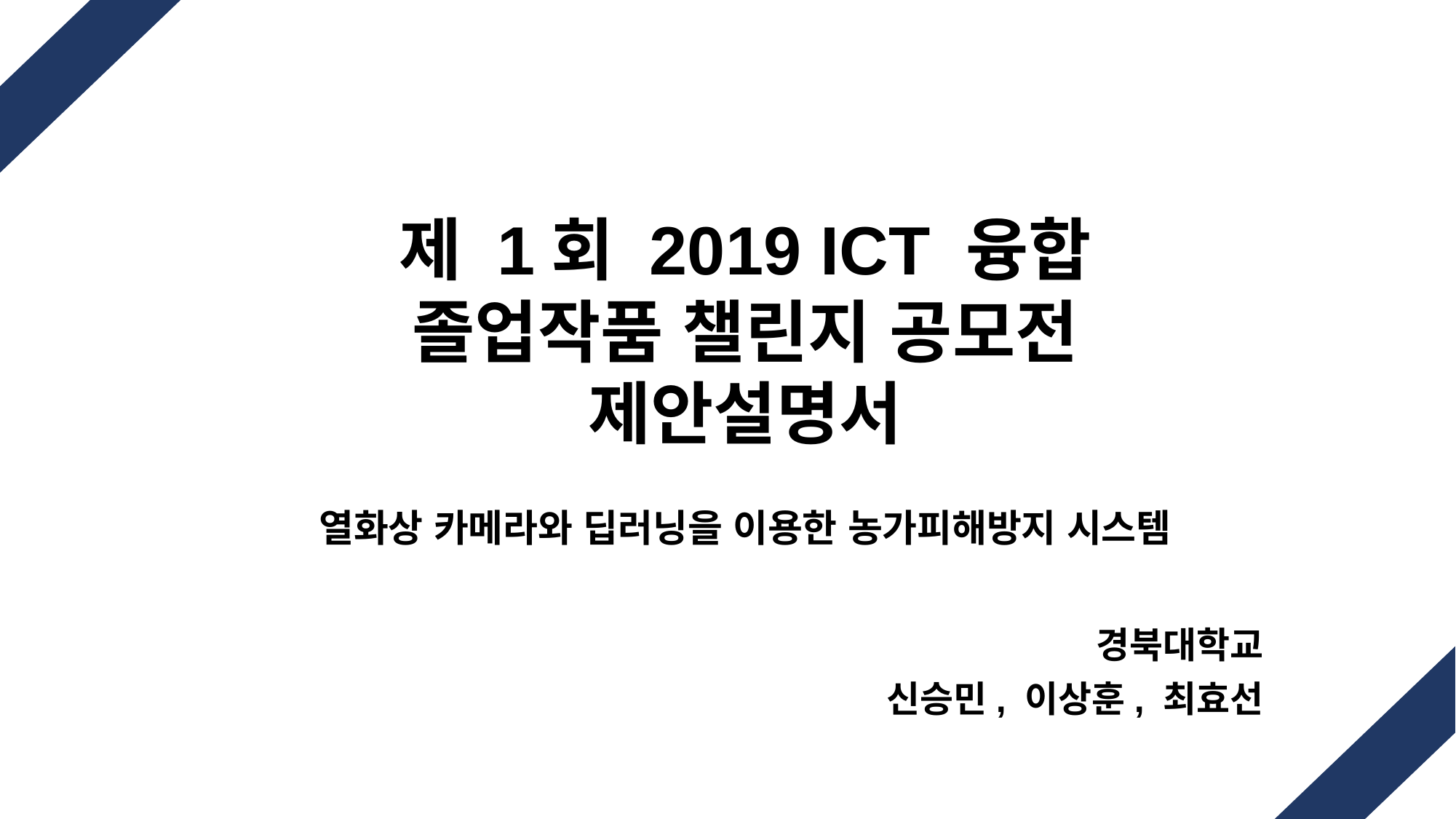

제 1회 2019 ICT 융합
졸업작품 챌린지 공모전
제안설명서
열화상 카메라와 딥러닝을 이용한 농가피해방지 시스템
경북대학교
신승민, 이상훈, 최효선